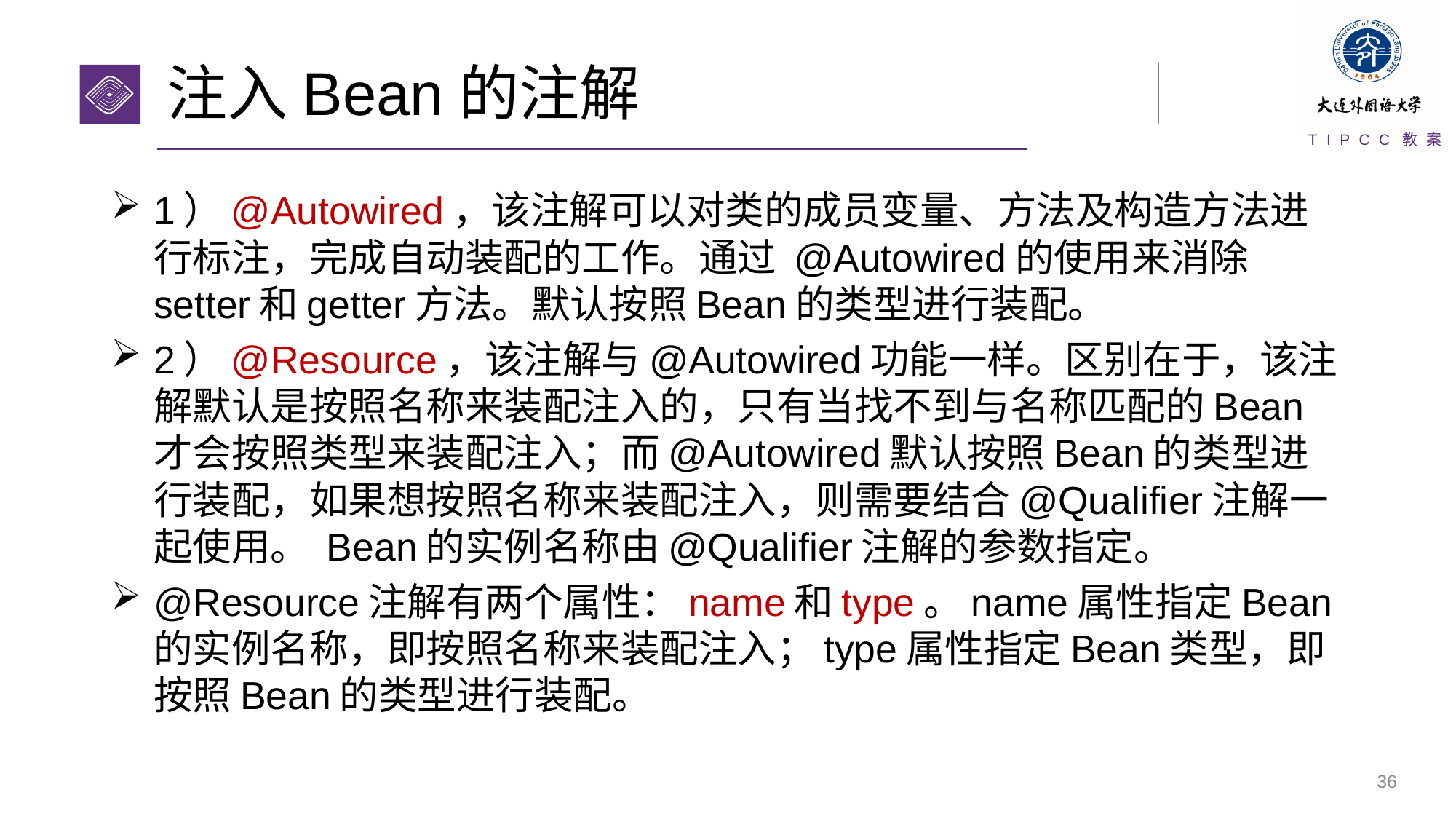

# 注入Bean的注解
1）@Autowired，该注解可以对类的成员变量、方法及构造方法进行标注，完成自动装配的工作。通过 @Autowired的使用来消除setter和getter方法。默认按照Bean的类型进行装配。
2）@Resource，该注解与@Autowired功能一样。区别在于，该注解默认是按照名称来装配注入的，只有当找不到与名称匹配的Bean才会按照类型来装配注入；而@Autowired默认按照Bean的类型进行装配，如果想按照名称来装配注入，则需要结合@Qualifier注解一起使用。 Bean的实例名称由@Qualifier注解的参数指定。
@Resource注解有两个属性：name和type。name属性指定Bean的实例名称，即按照名称来装配注入；type属性指定Bean类型，即按照Bean的类型进行装配。

36